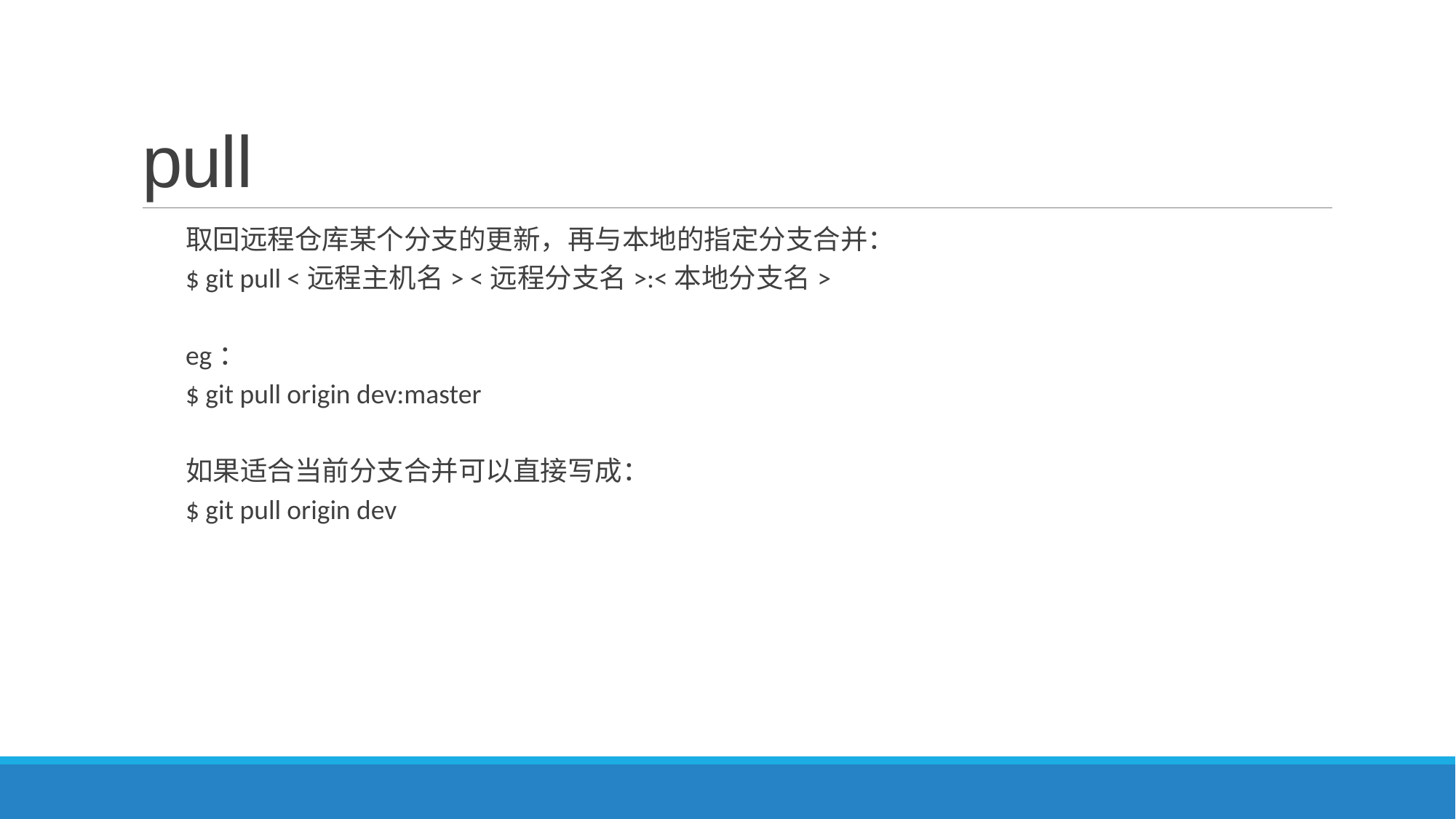

# pull
取回远程仓库某个分支的更新，再与本地的指定分支合并：
$ git pull <远程主机名> <远程分支名>:<本地分支名>

eg：
$ git pull origin dev:master

如果适合当前分支合并可以直接写成：
$ git pull origin dev